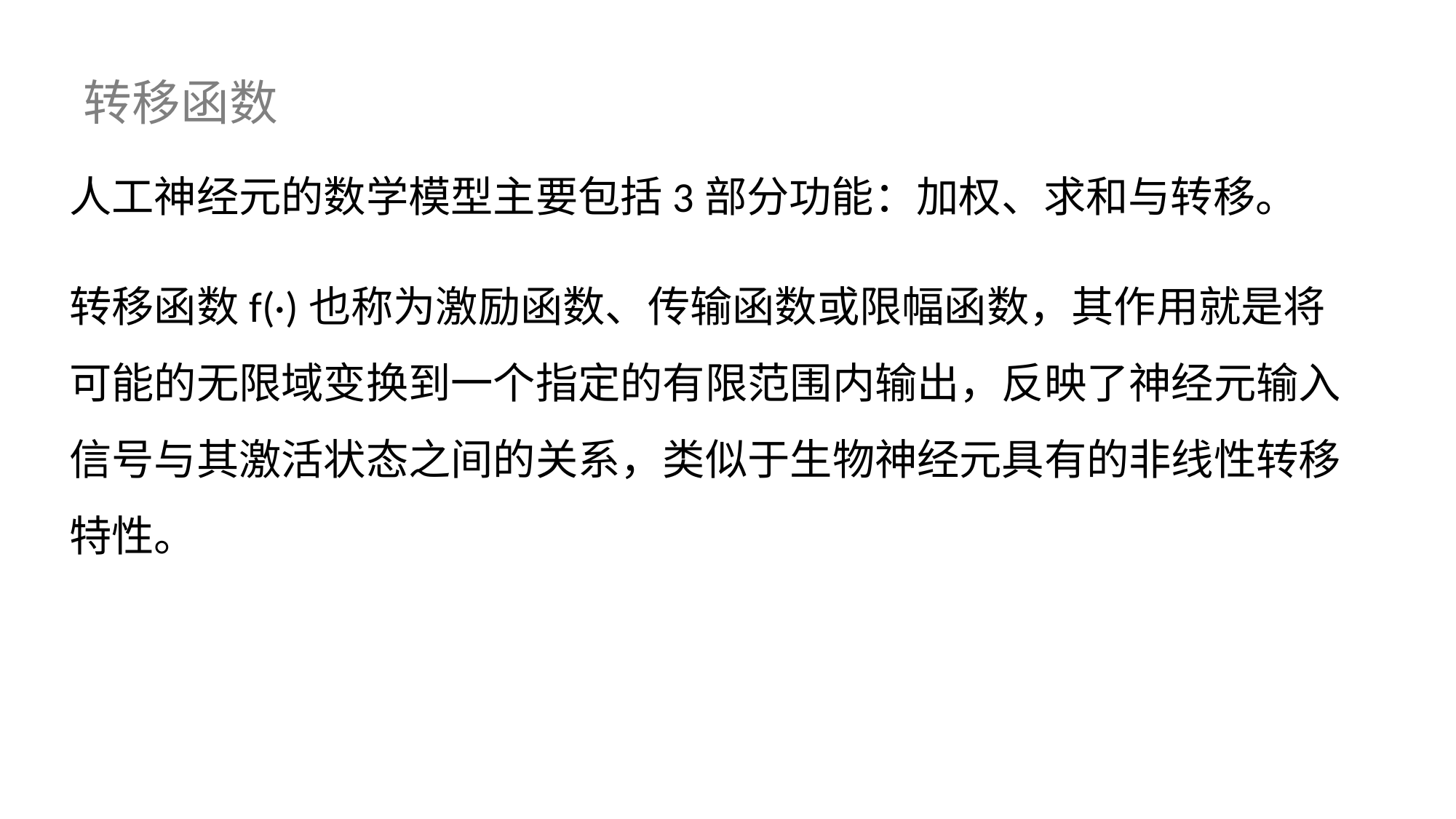

# 转移函数
人工神经元的数学模型主要包括3部分功能：加权、求和与转移。

转移函数f(·)也称为激励函数、传输函数或限幅函数，其作用就是将可能的无限域变换到一个指定的有限范围内输出，反映了神经元输入信号与其激活状态之间的关系，类似于生物神经元具有的非线性转移特性。